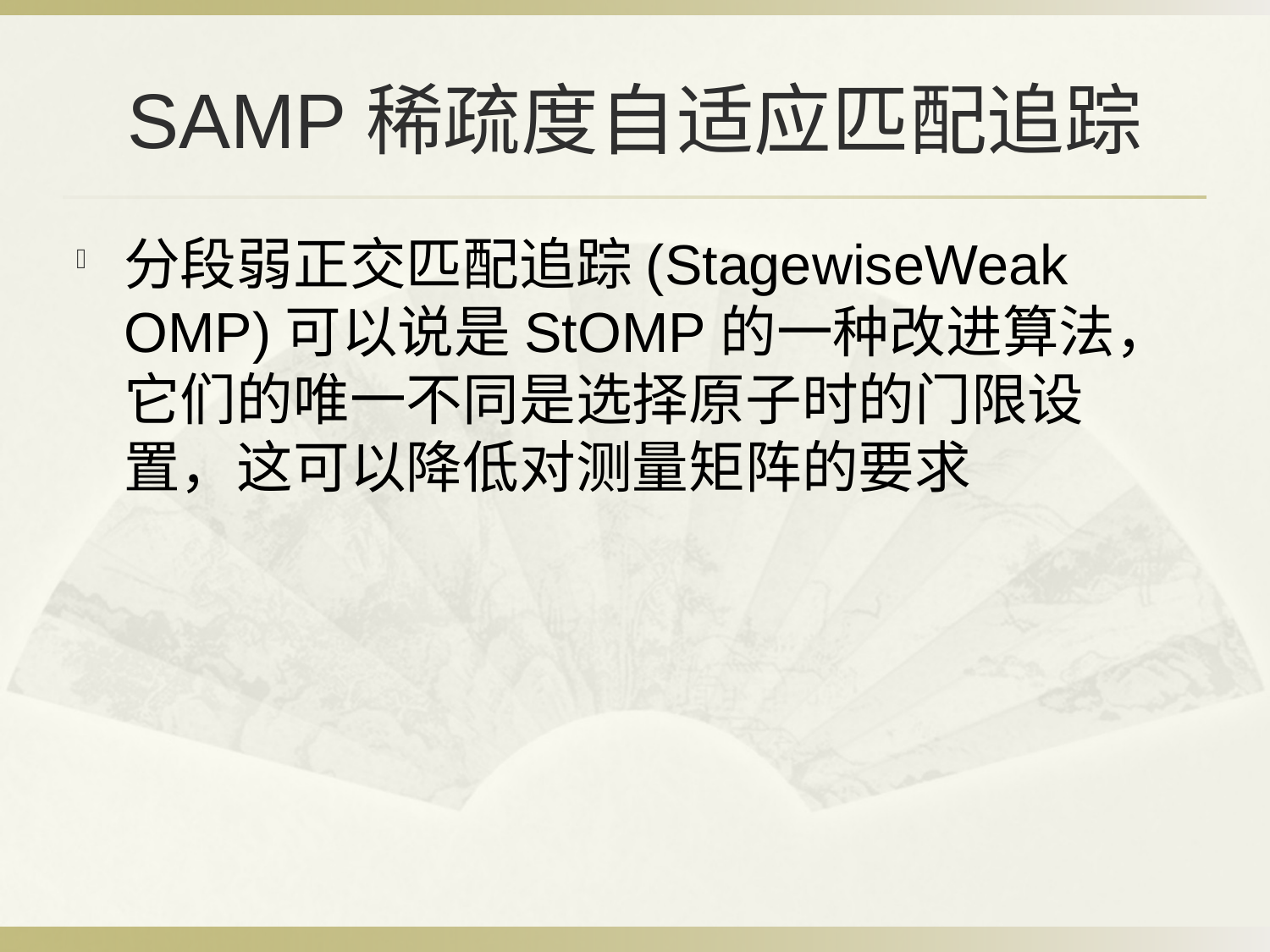

# SAMP稀疏度自适应匹配追踪
分段弱正交匹配追踪(StagewiseWeak OMP)可以说是StOMP的一种改进算法，它们的唯一不同是选择原子时的门限设置，这可以降低对测量矩阵的要求